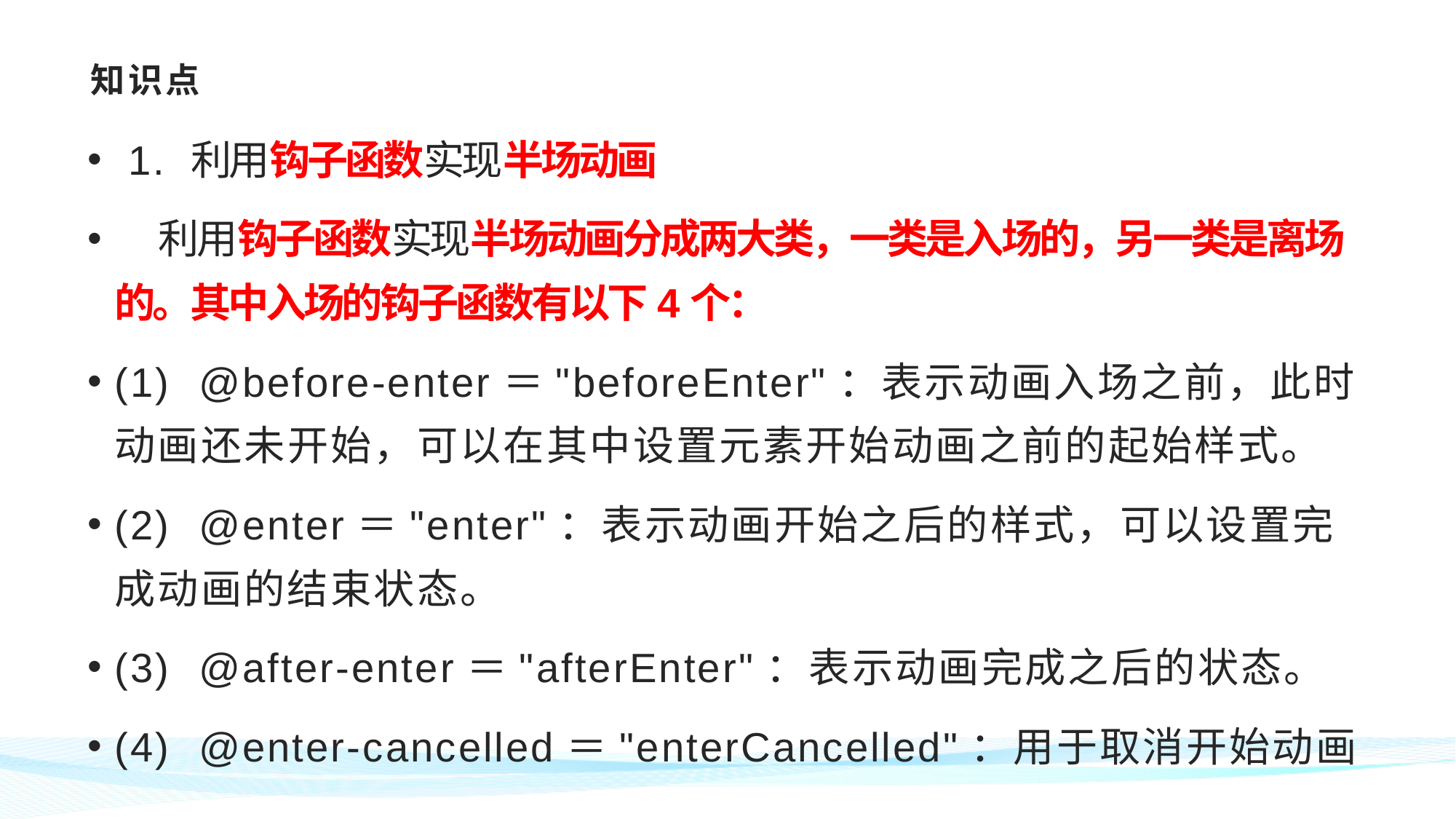

# 知识点
 1. 利用钩子函数实现半场动画
   利用钩子函数实现半场动画分成两大类，一类是入场的，另一类是离场的。其中入场的钩子函数有以下4个：
(1)  @before-enter＝"beforeEnter"：表示动画入场之前，此时动画还未开始，可以在其中设置元素开始动画之前的起始样式。
(2)  @enter＝"enter"：表示动画开始之后的样式，可以设置完成动画的结束状态。
(3)  @after-enter＝"afterEnter"：表示动画完成之后的状态。
(4)  @enter-cancelled＝"enterCancelled"：用于取消开始动画